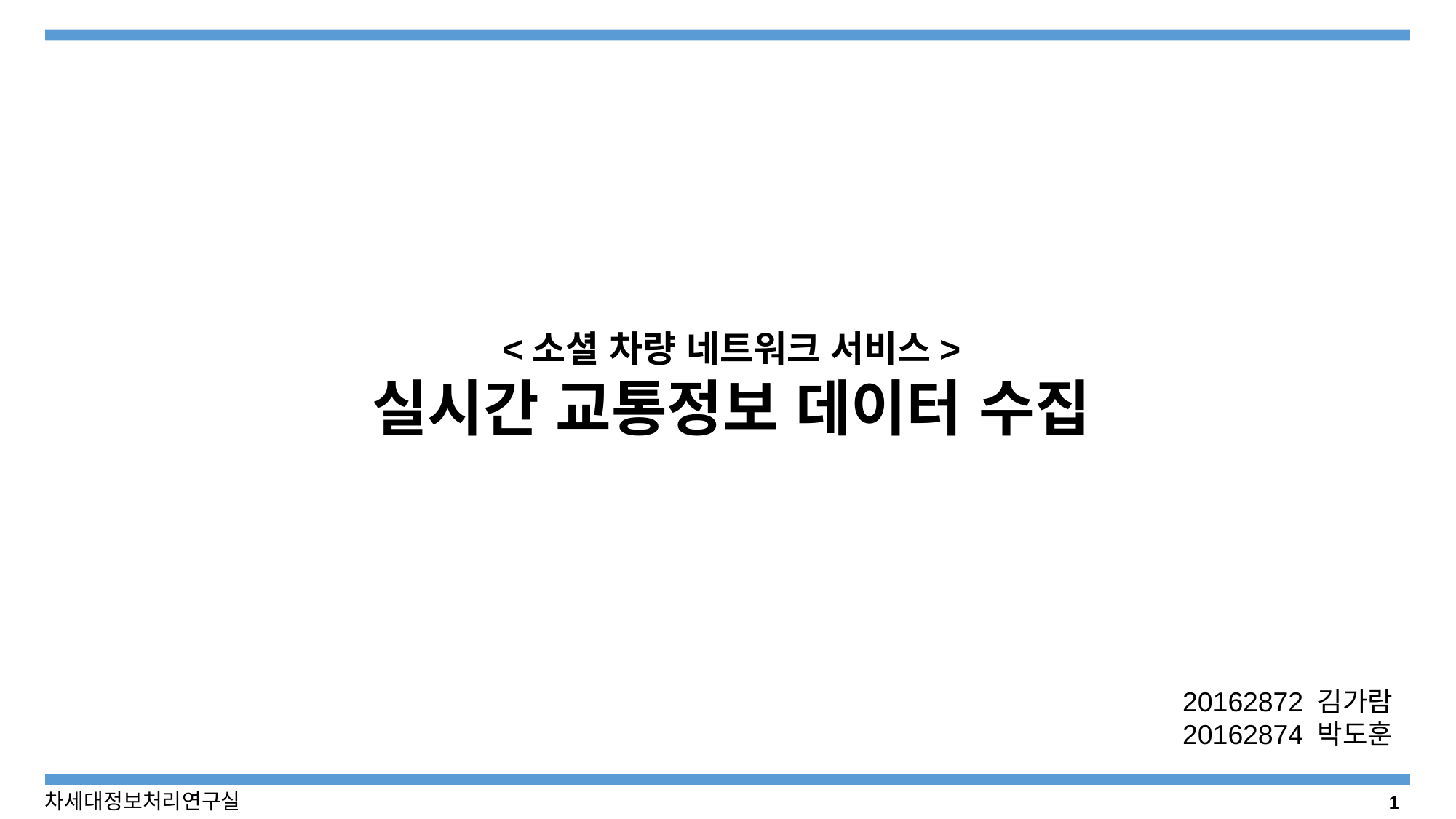

<소셜 차량 네트워크 서비스>
실시간 교통정보 데이터 수집
20162872 김가람
20162874 박도훈
1